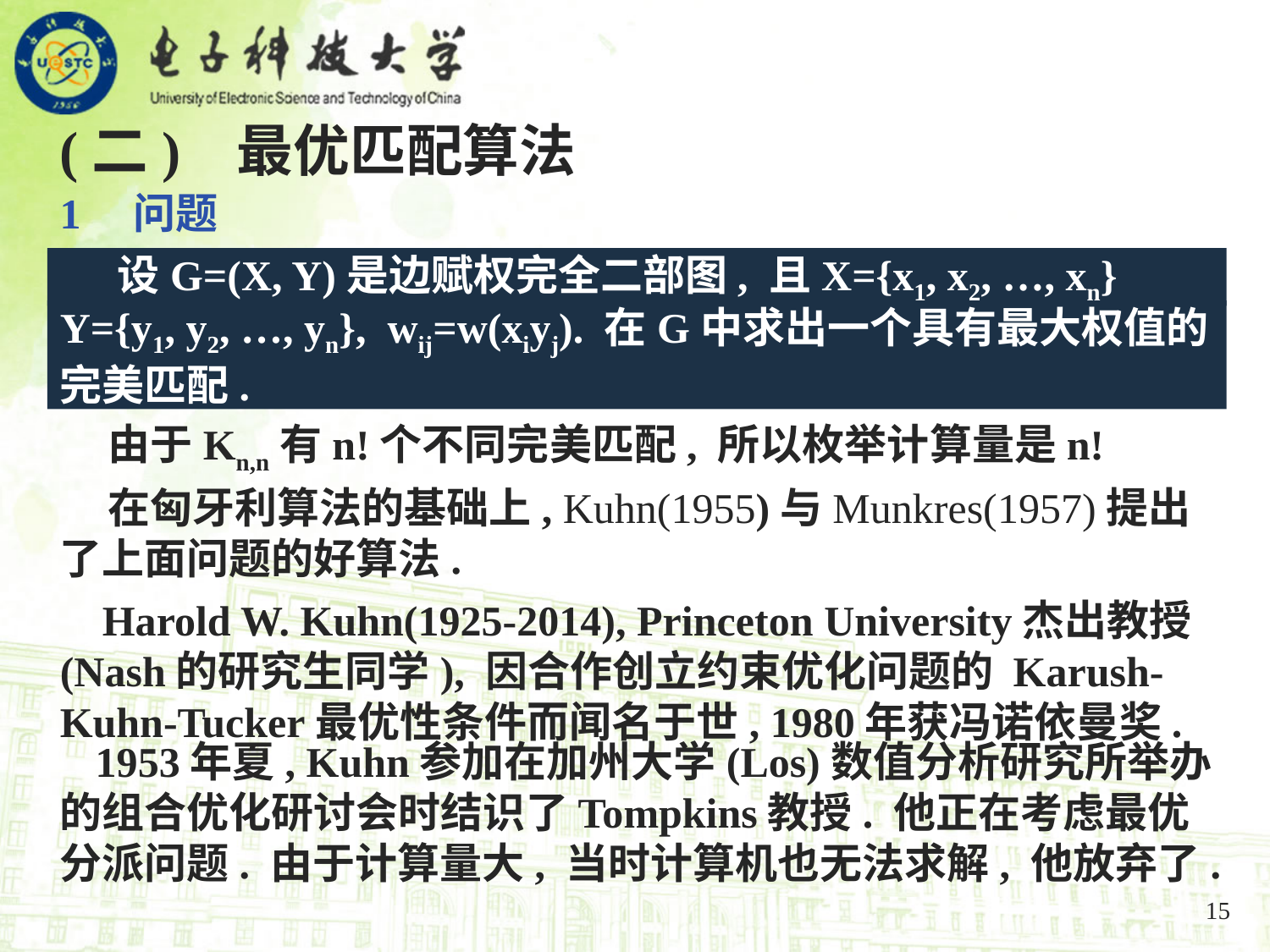

(二)   最优匹配算法
1    问题
     设G=(X, Y)是边赋权完全二部图, 且X={x1, x2, …, xn}
Y={y1, y2, …, yn},  wij=w(xiyj). 在G中求出一个具有最大权值的完美匹配.
    由于Kn,n有n!个不同完美匹配, 所以枚举计算量是n!
    在匈牙利算法的基础上, Kuhn(1955)与Munkres(1957)提出了上面问题的好算法.
    Harold W. Kuhn(1925-2014), Princeton University杰出教授(Nash的研究生同学), 因合作创立约束优化问题的 Karush-Kuhn-Tucker最优性条件而闻名于世, 1980年获冯诺依曼奖.
    1953年夏, Kuhn参加在加州大学(Los)数值分析研究所举办的组合优化研讨会时结识了Tompkins教授. 他正在考虑最优分派问题. 由于计算量大, 当时计算机也无法求解, 他放弃了.
15